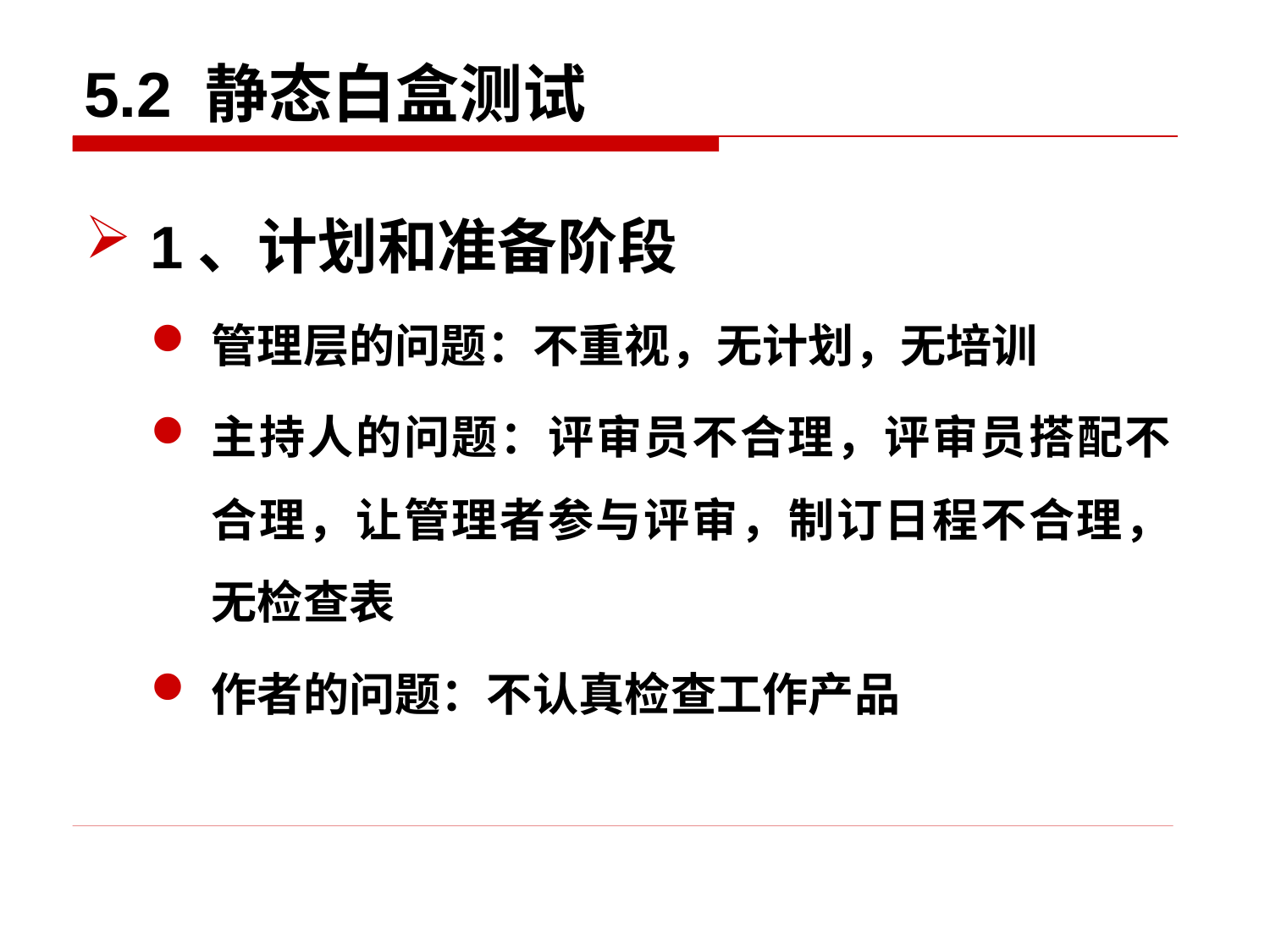

# 5.2 静态白盒测试
1、计划和准备阶段
管理层的问题：不重视，无计划，无培训
主持人的问题：评审员不合理，评审员搭配不合理，让管理者参与评审，制订日程不合理，无检查表
作者的问题：不认真检查工作产品